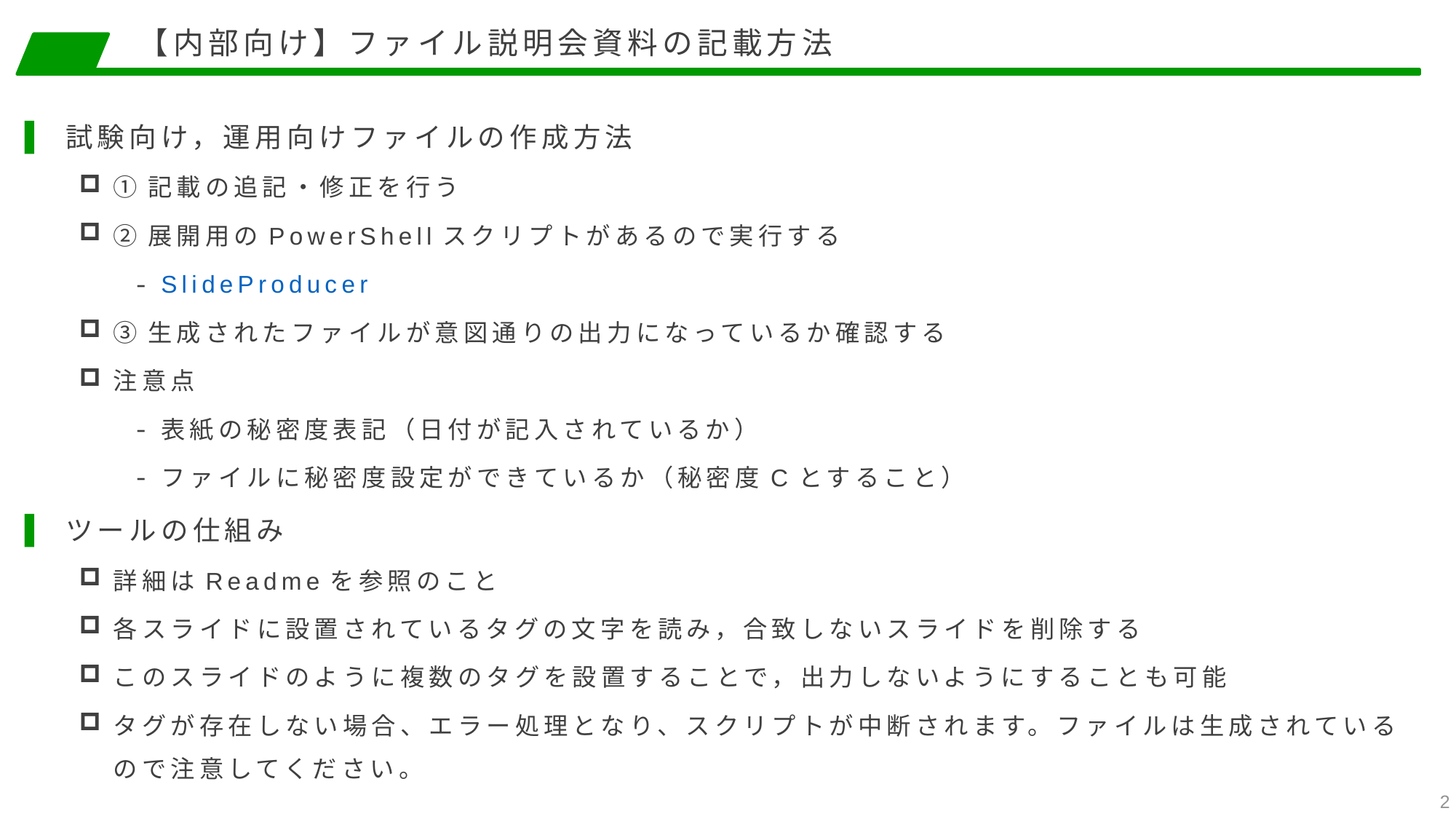

# 【内部向け】ファイル説明会資料の記載方法
試験/運用
試験向け
試験向け，運用向けファイルの作成方法
①記載の追記・修正を行う
②展開用のPowerShellスクリプトがあるので実行する
SlideProducer
③生成されたファイルが意図通りの出力になっているか確認する
注意点
表紙の秘密度表記（日付が記入されているか）
ファイルに秘密度設定ができているか（秘密度Cとすること）
ツールの仕組み
詳細はReadmeを参照のこと
各スライドに設置されているタグの文字を読み，合致しないスライドを削除する
このスライドのように複数のタグを設置することで，出力しないようにすることも可能
タグが存在しない場合、エラー処理となり、スクリプトが中断されます。ファイルは生成されているので注意してください。
運用向け
2